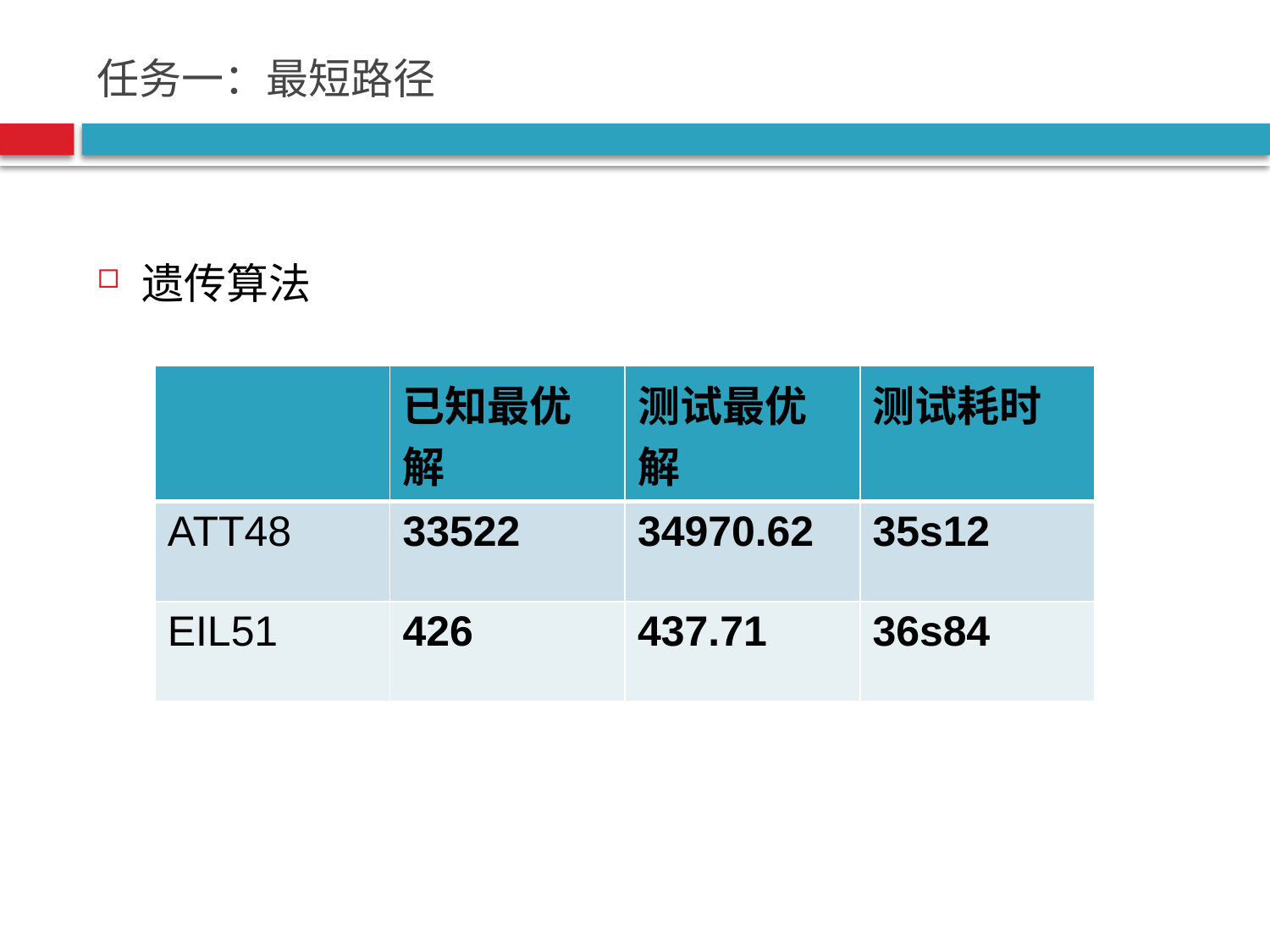

# 任务一：最短路径
遗传算法

|  | 已知最优解 | 测试最优解 | 测试耗时 |
| --- | --- | --- | --- |
| ATT48 | 33522 | 34970.62 | 35s12 |
| EIL51 | 426 | 437.71 | 36s84 |